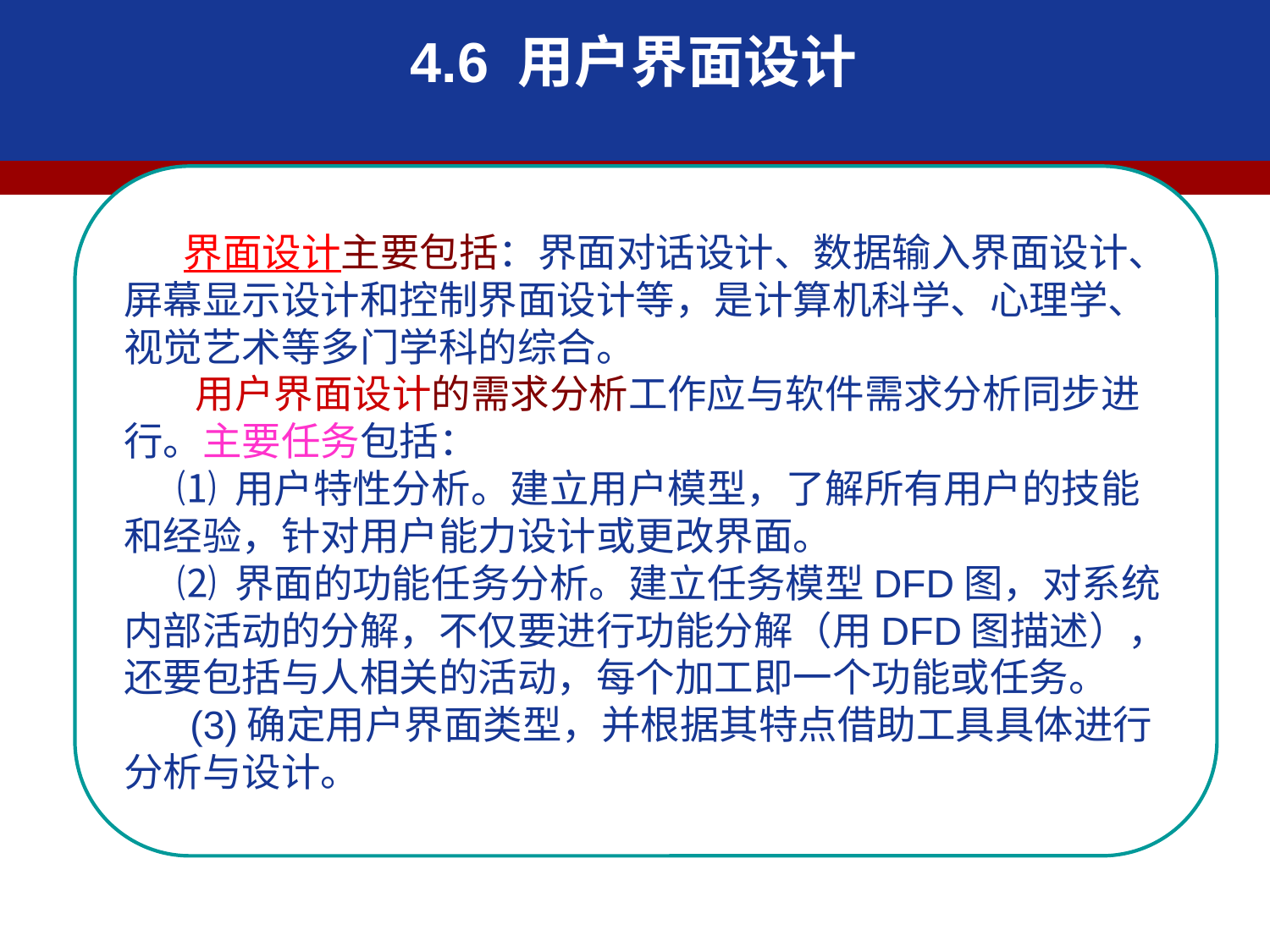

4.6 用户界面设计
      界面设计主要包括：界面对话设计、数据输入界面设计、屏幕显示设计和控制界面设计等，是计算机科学、心理学、视觉艺术等多门学科的综合。
       用户界面设计的需求分析工作应与软件需求分析同步进行。主要任务包括：
      ⑴ 用户特性分析。建立用户模型，了解所有用户的技能和经验，针对用户能力设计或更改界面。
      ⑵ 界面的功能任务分析。建立任务模型DFD图，对系统内部活动的分解，不仅要进行功能分解（用DFD图描述），还要包括与人相关的活动，每个加工即一个功能或任务。
      (3)确定用户界面类型，并根据其特点借助工具具体进行分析与设计。